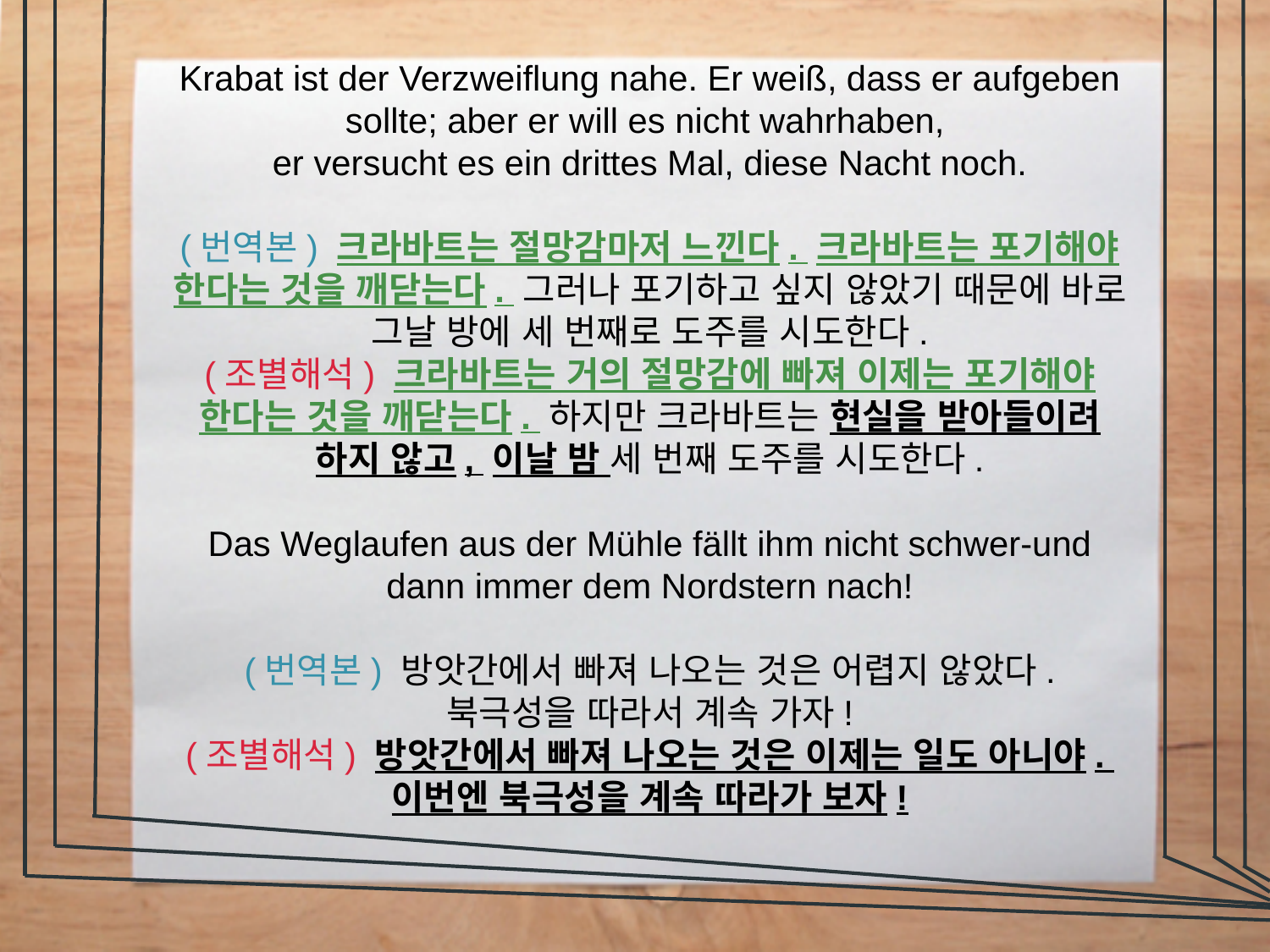

Krabat ist der Verzweiflung nahe. Er weiß, dass er aufgeben sollte; aber er will es nicht wahrhaben,
er versucht es ein drittes Mal, diese Nacht noch.

(번역본) 크라바트는 절망감마저 느낀다. 크라바트는 포기해야 한다는 것을 깨닫는다. 그러나 포기하고 싶지 않았기 때문에 바로
그날 방에 세 번째로 도주를 시도한다.
(조별해석) 크라바트는 거의 절망감에 빠져 이제는 포기해야 한다는 것을 깨닫는다. 하지만 크라바트는 현실을 받아들이려 하지 않고, 이날 밤 세 번째 도주를 시도한다.

Das Weglaufen aus der Mühle fällt ihm nicht schwer-und dann immer dem Nordstern nach!

(번역본) 방앗간에서 빠져 나오는 것은 어렵지 않았다. 북극성을 따라서 계속 가자!
(조별해석) 방앗간에서 빠져 나오는 것은 이제는 일도 아니야.
이번엔 북극성을 계속 따라가 보자!